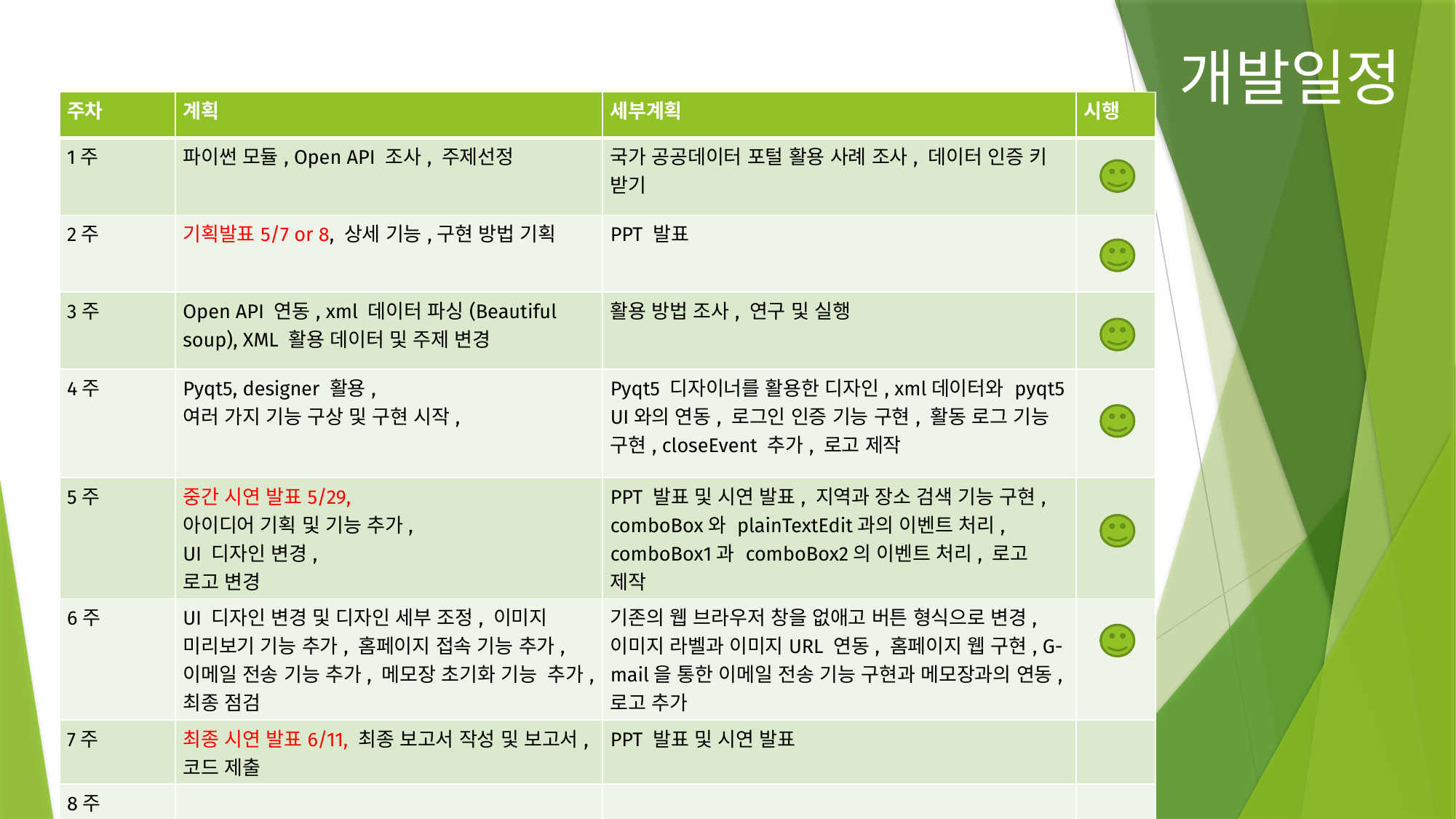

# 개발일정
| 주차 | 계획 | 세부계획 | 시행 |
| --- | --- | --- | --- |
| 1주 | 파이썬 모듈, Open API 조사, 주제선정 | 국가 공공데이터 포털 활용 사례 조사, 데이터 인증 키 받기 |  |
| 2주 | 기획발표5/7 or 8, 상세 기능,구현 방법 기획 | PPT 발표 |  |
| 3주 | Open API 연동, xml 데이터 파싱(Beautiful soup), XML 활용 데이터 및 주제 변경 | 활용 방법 조사, 연구 및 실행 |  |
| 4주 | Pyqt5, designer 활용, 여러 가지 기능 구상 및 구현 시작, | Pyqt5 디자이너를 활용한 디자인, xml데이터와 pyqt5 UI와의 연동, 로그인 인증 기능 구현, 활동 로그 기능 구현, closeEvent 추가, 로고 제작 |  |
| 5주 | 중간 시연 발표5/29, 아이디어 기획 및 기능 추가, UI 디자인 변경, 로고 변경 | PPT 발표 및 시연 발표, 지역과 장소 검색 기능 구현, comboBox와 plainTextEdit과의 이벤트 처리, comboBox1과 comboBox2의 이벤트 처리, 로고 제작 |  |
| 6주 | UI 디자인 변경 및 디자인 세부 조정, 이미지 미리보기 기능 추가, 홈페이지 접속 기능 추가, 이메일 전송 기능 추가, 메모장 초기화 기능 추가,최종 점검 | 기존의 웹 브라우저 창을 없애고 버튼 형식으로 변경, 이미지 라벨과 이미지URL 연동, 홈페이지 웹 구현, G-mail을 통한 이메일 전송 기능 구현과 메모장과의 연동, 로고 추가 |  |
| 7주 | 최종 시연 발표6/11, 최종 보고서 작성 및 보고서, 코드 제출 | PPT 발표 및 시연 발표 |  |
| 8주 |  |  |  |